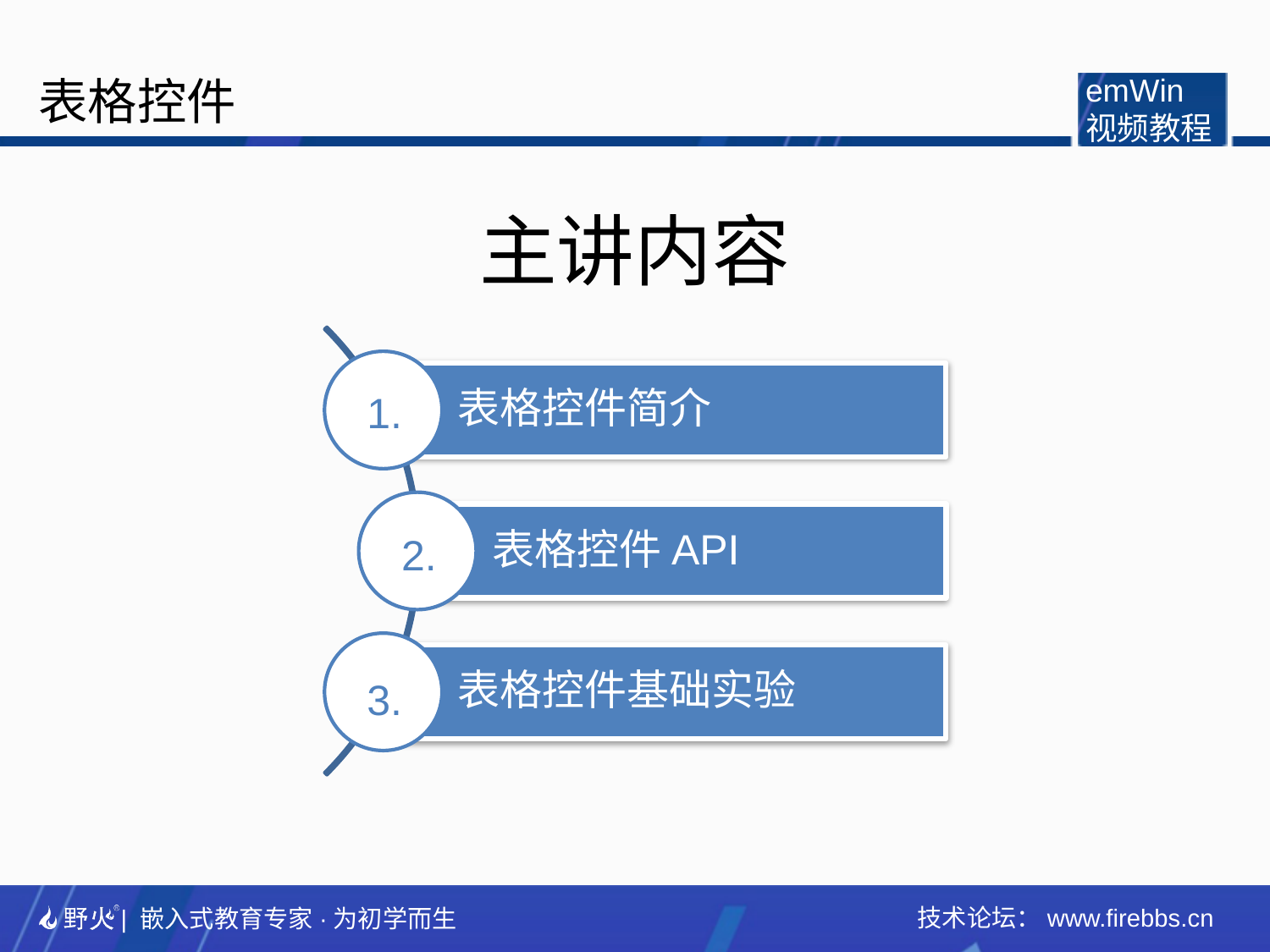

表格控件
emWin
视频教程
主讲内容
表格控件简介
表格控件API
表格控件基础实验
1.
2.
3.